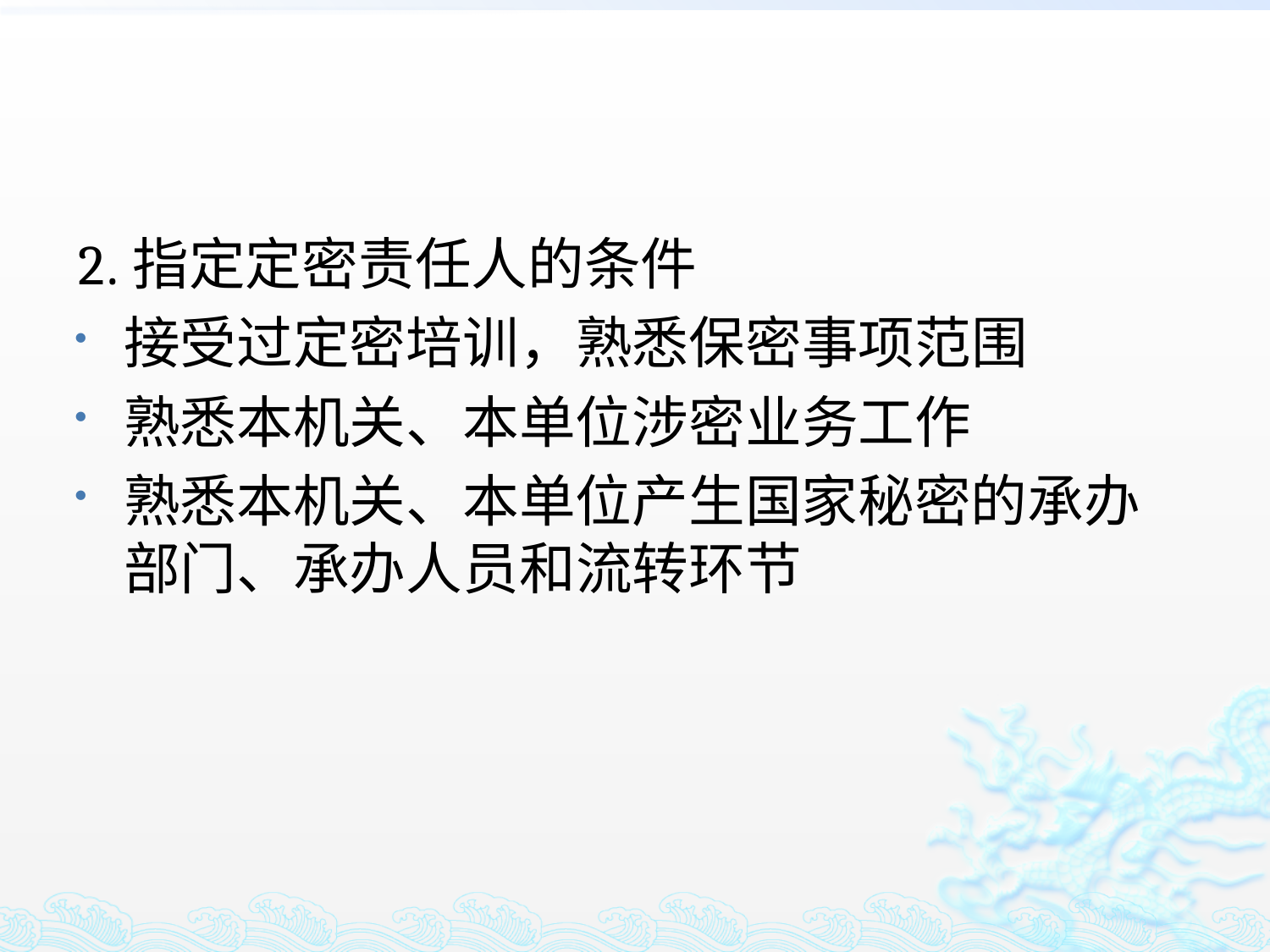

#
2.指定定密责任人的条件
接受过定密培训，熟悉保密事项范围
熟悉本机关、本单位涉密业务工作
熟悉本机关、本单位产生国家秘密的承办部门、承办人员和流转环节